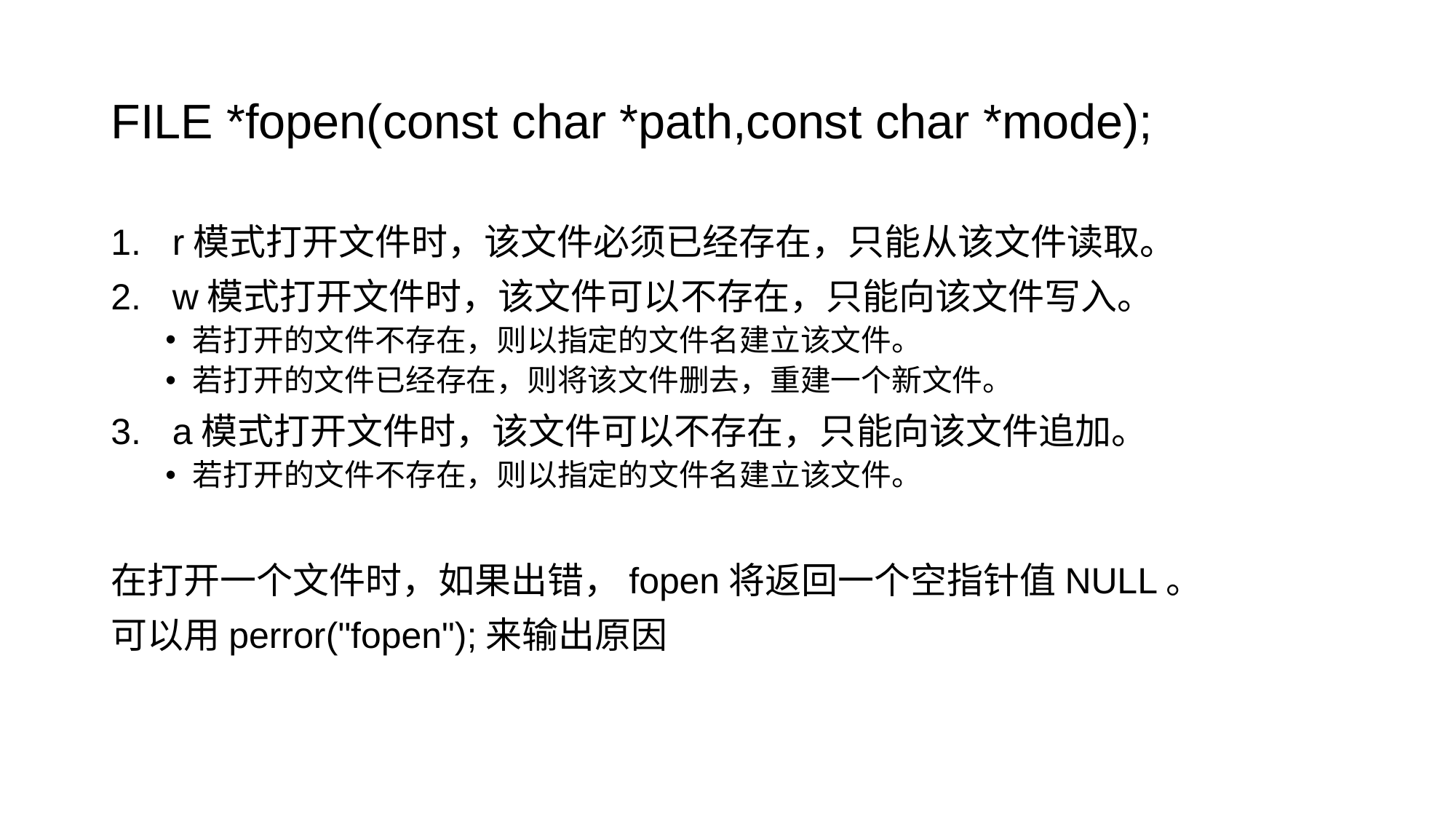

# FILE *fopen(const char *path,const char *mode);
r模式打开文件时，该文件必须已经存在，只能从该文件读取。
w模式打开文件时，该文件可以不存在，只能向该文件写入。
若打开的文件不存在，则以指定的文件名建立该文件。
若打开的文件已经存在，则将该文件删去，重建一个新文件。
a模式打开文件时，该文件可以不存在，只能向该文件追加。
若打开的文件不存在，则以指定的文件名建立该文件。

在打开一个文件时，如果出错，fopen将返回一个空指针值NULL。
可以用perror("fopen");来输出原因